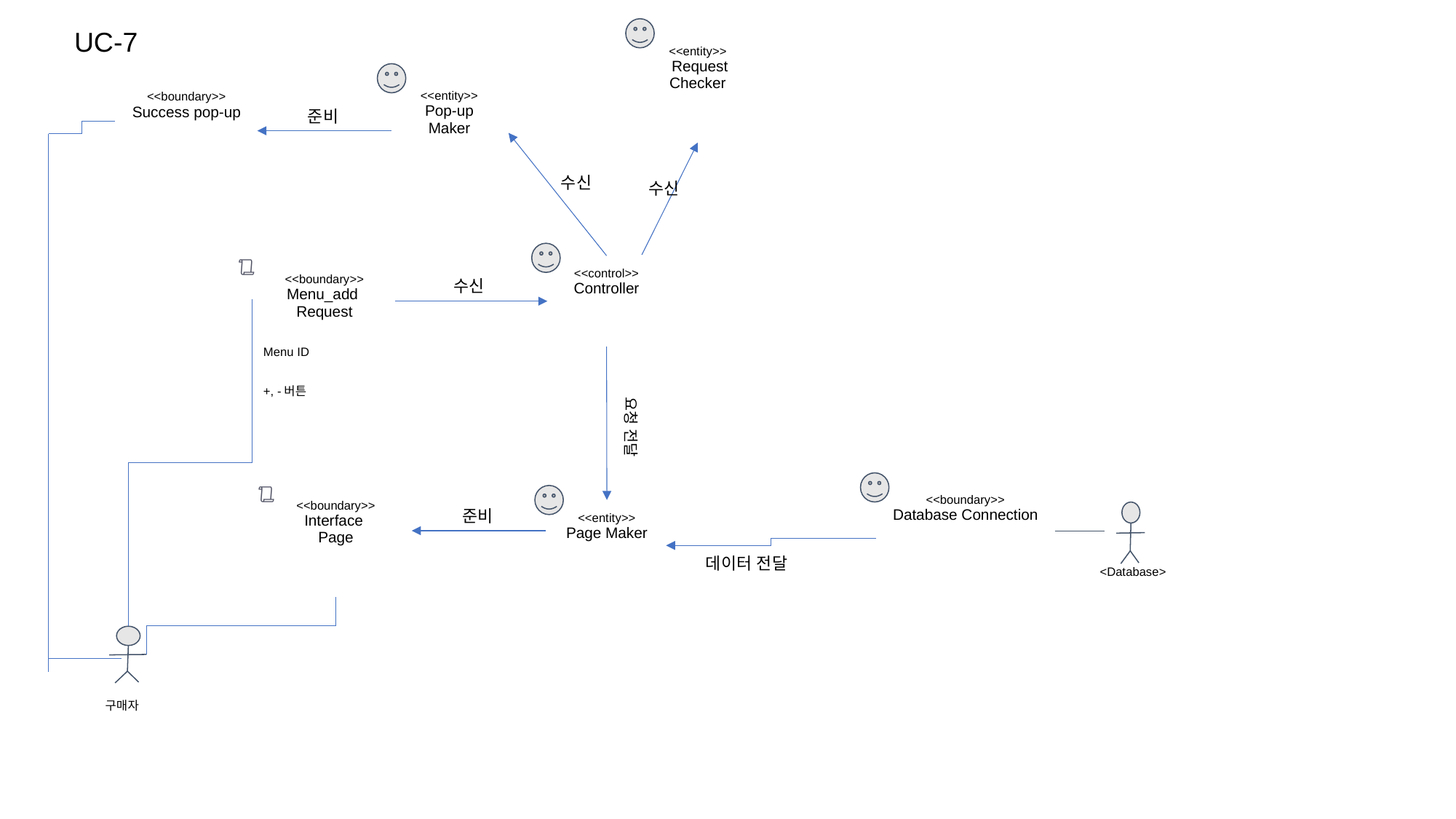

| <<entity>> Request Checker |
| --- |
|  |
UC-7

| <<entity>> Pop-up Maker |
| --- |
|  |
| <<boundary>> Success pop-up |
| --- |
|  |
준비
수신
수신
📜
| <<boundary>> Menu\_add Request |
| --- |
| Menu ID |
| +, -버튼 |
📜
| <<boundary>> Interface Page |
| --- |
|  |

구매자

| <<control>> Controller |
| --- |
|  |
수신
 요청 전달

| <<boundary>> Database Connection |
| --- |
|  |

<Database>

| <<entity>> Page Maker |
| --- |
|  |
준비
데이터 전달